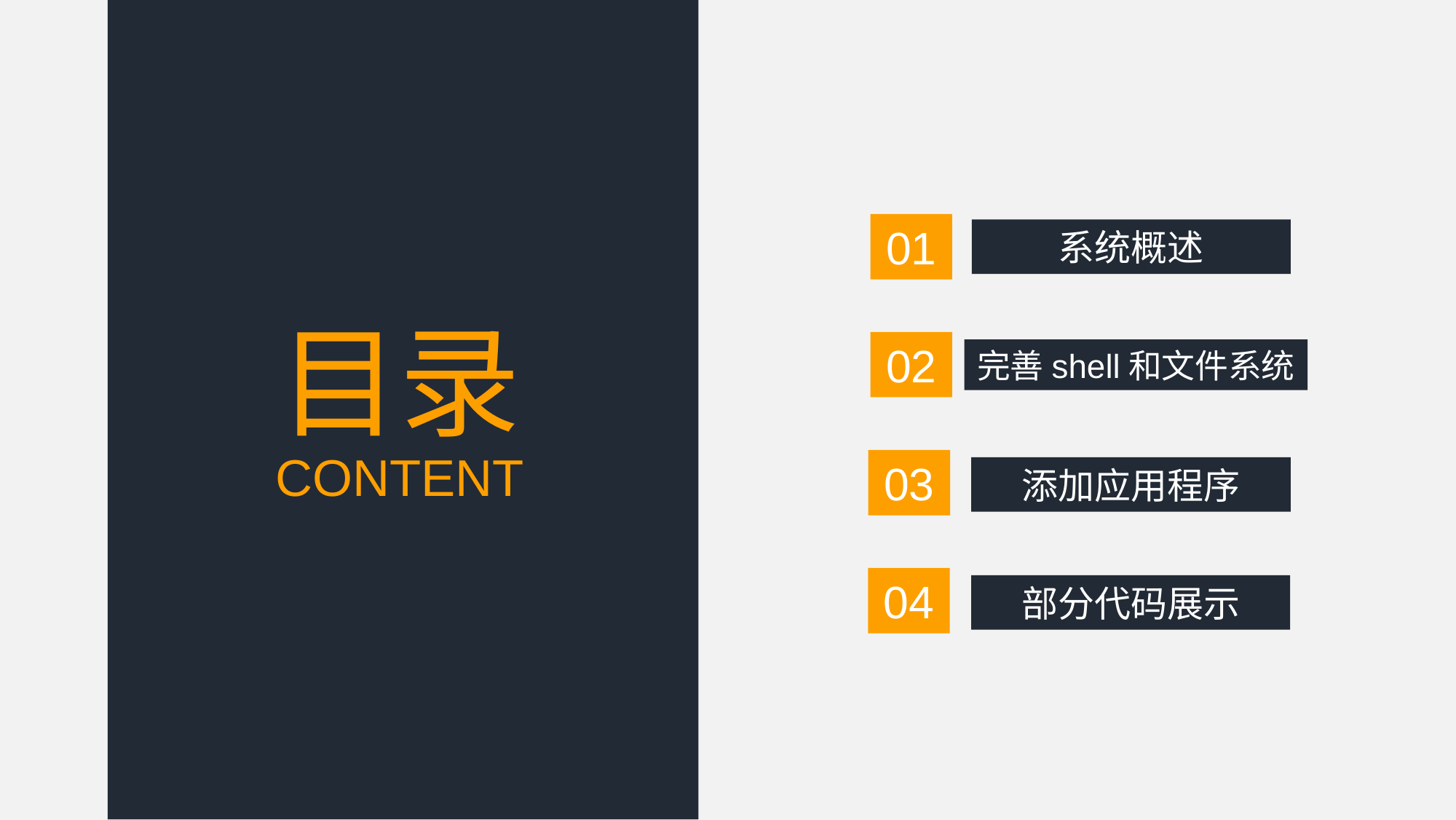

01
系统概述
目录
CONTENT
02
完善shell和文件系统
03
添加应用程序
04
部分代码展示